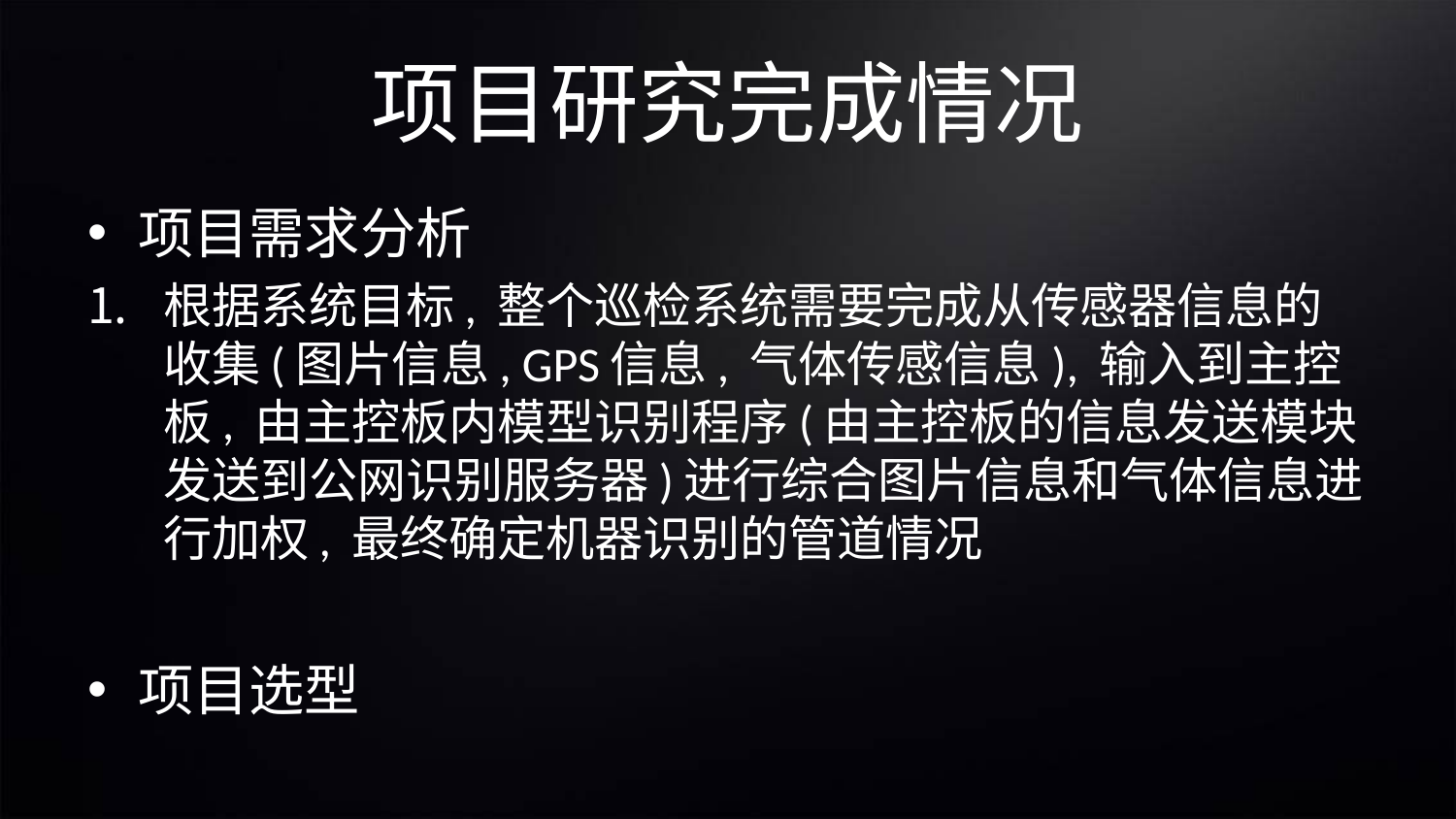

# 项目研究完成情况
项目需求分析
根据系统目标, 整个巡检系统需要完成从传感器信息的收集(图片信息, GPS信息, 气体传感信息), 输入到主控板, 由主控板内模型识别程序(由主控板的信息发送模块发送到公网识别服务器)进行综合图片信息和气体信息进行加权, 最终确定机器识别的管道情况

项目选型